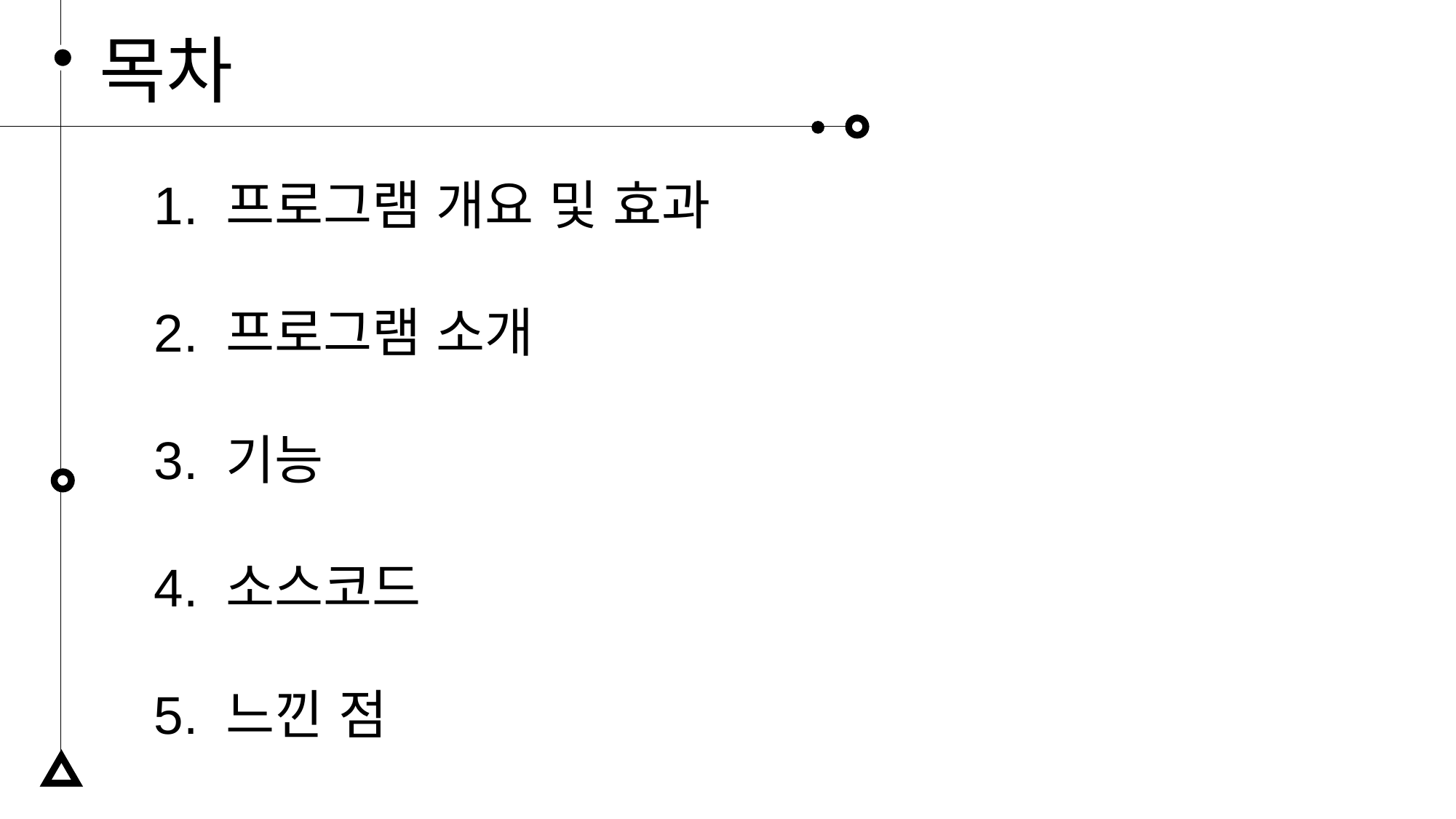

목차
1. 프로그램 개요 및 효과

2. 프로그램 소개

3. 기능

4. 소스코드

5. 느낀 점